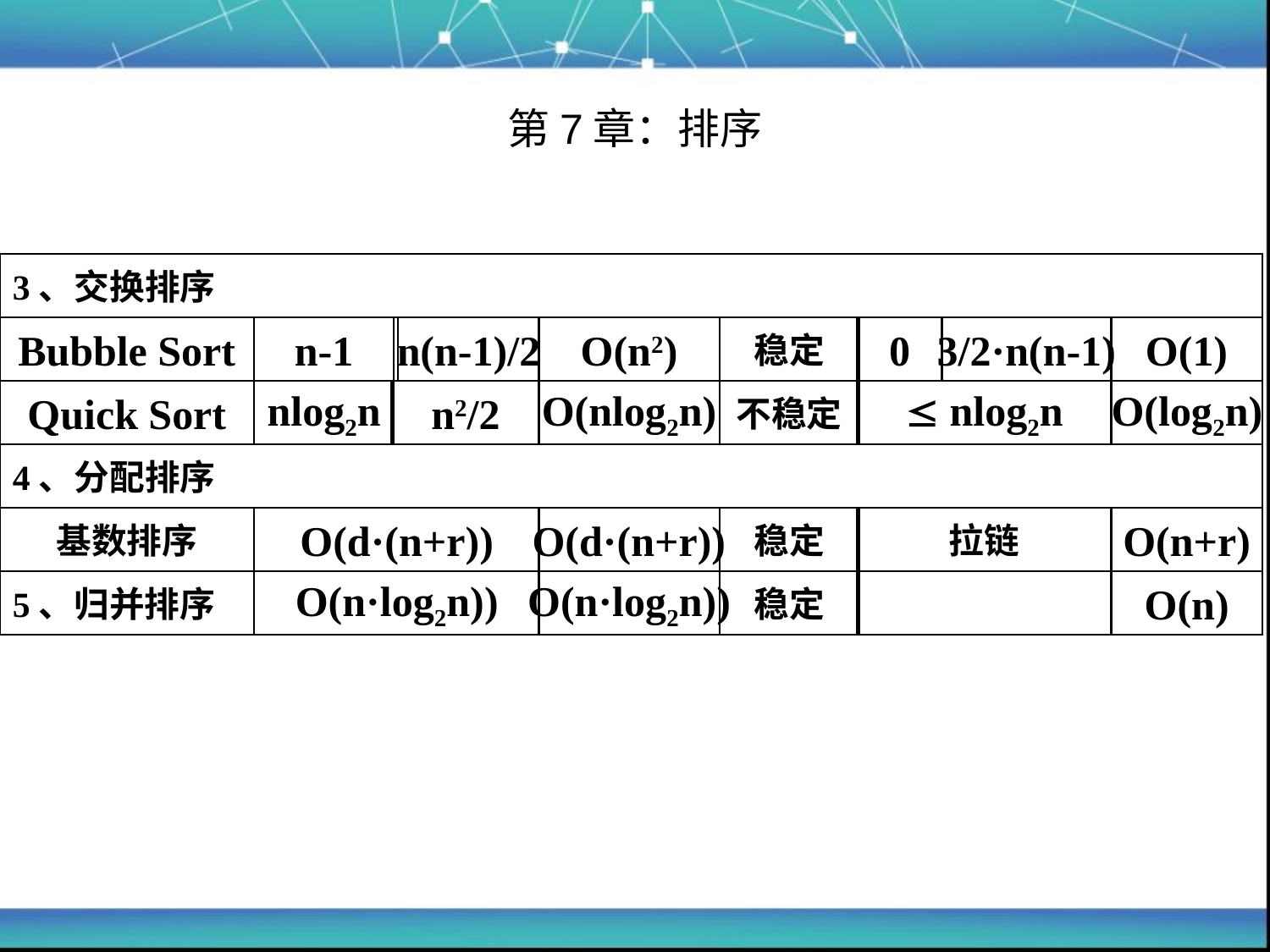

第7章：排序

3、交换排序
Bubble Sort
n-1
n(n-1)/2
O(n2)
稳定
0
3/2·n(n-1)
O(1)
Quick Sort
nlog2n
n2/2
O(nlog2n)
不稳定
≤ nlog2n
O(log2n)
4、分配排序
基数排序
O(d·(n+r))
O(d·(n+r))
稳定
拉链
O(n+r)
5、归并排序
O(n·log2n))
O(n·log2n))
稳定

O(n)